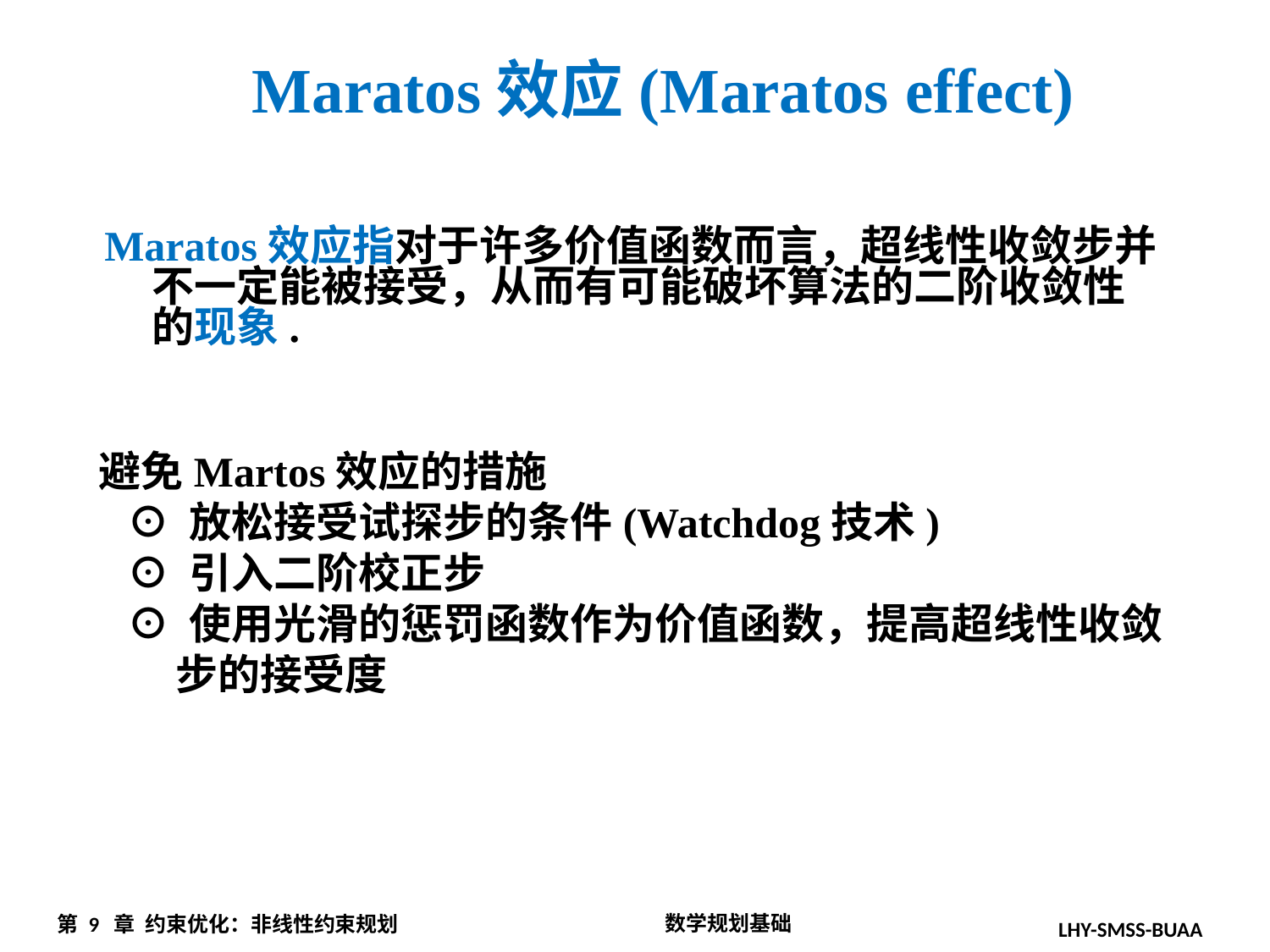

Maratos效应(Maratos effect)
Maratos效应指对于许多价值函数而言，超线性收敛步并不一定能被接受，从而有可能破坏算法的二阶收敛性的现象.
避免Martos效应的措施
   ⊙ 放松接受试探步的条件(Watchdog技术)
   ⊙ 引入二阶校正步
   ⊙ 使用光滑的惩罚函数作为价值函数，提高超线性收敛
       步的接受度